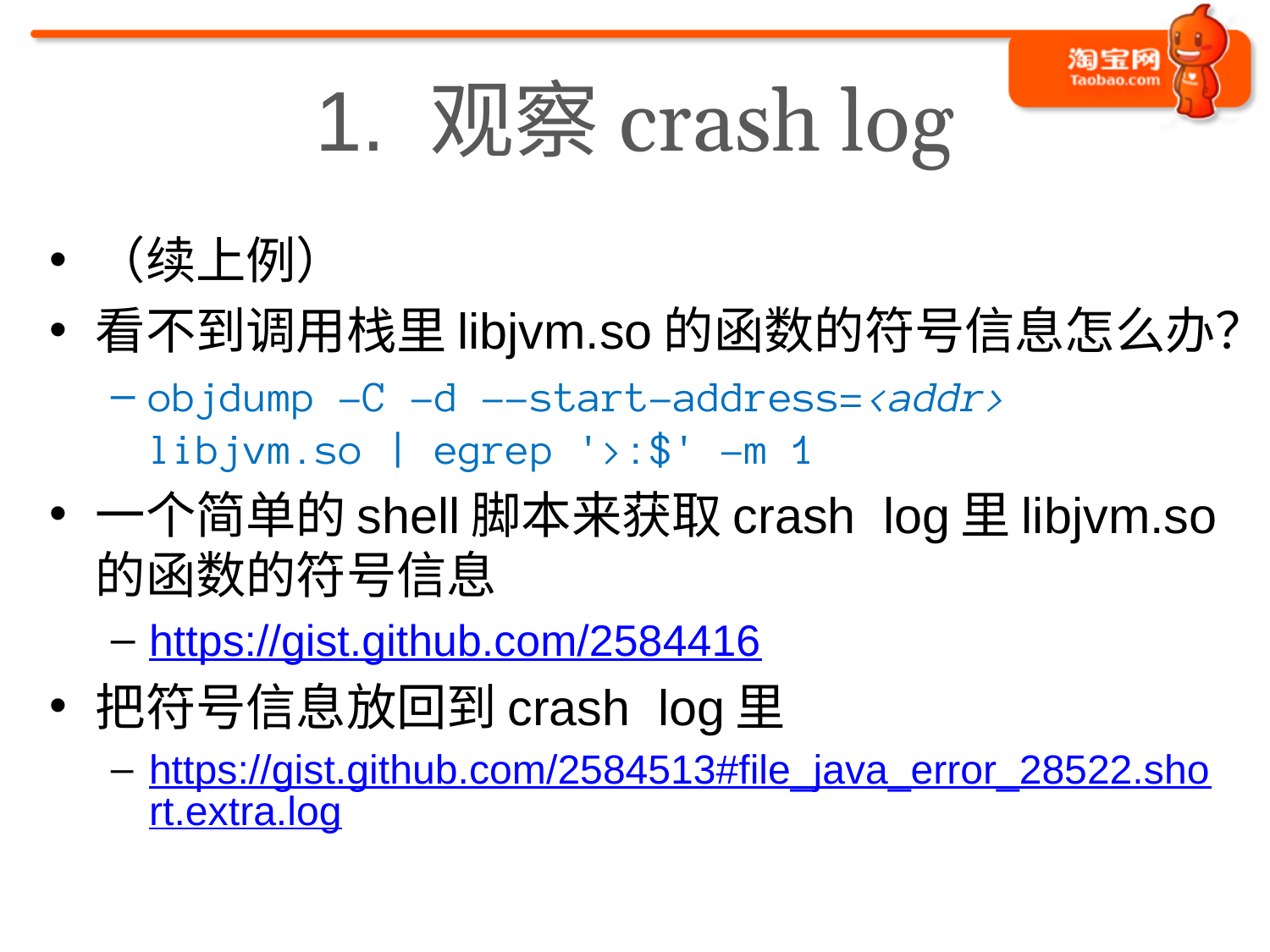

# 1. 观察crash log
（续上例）
看不到调用栈里libjvm.so的函数的符号信息怎么办？
objdump -C -d --start-address=<addr> libjvm.so | egrep '>:$' -m 1
一个简单的shell脚本来获取crash log里libjvm.so的函数的符号信息
https://gist.github.com/2584416
把符号信息放回到crash log里
https://gist.github.com/2584513#file_java_error_28522.short.extra.log